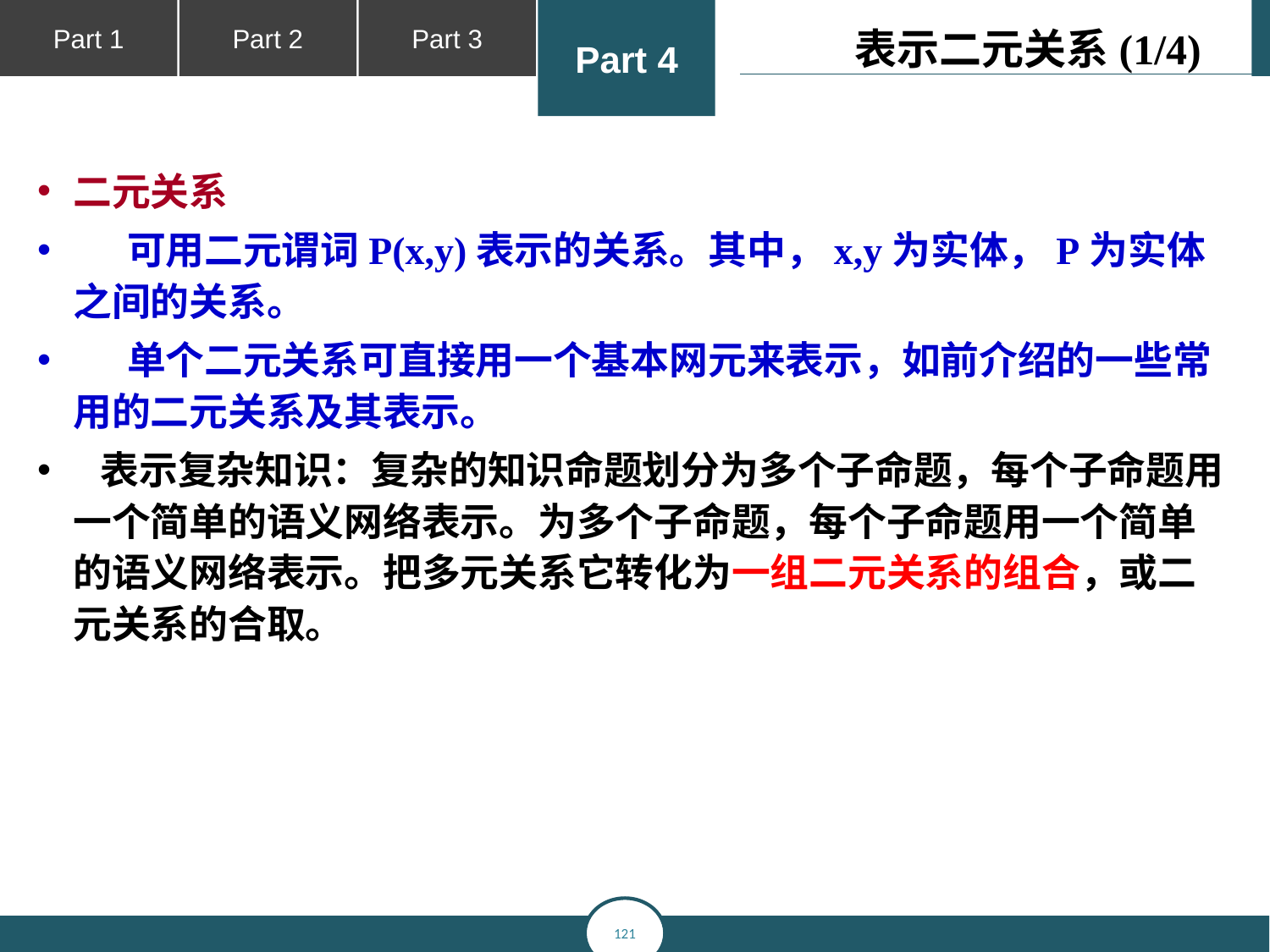

表示二元关系(1/4)
二元关系
     可用二元谓词P(x,y)表示的关系。其中，x,y为实体，P为实体之间的关系。
     单个二元关系可直接用一个基本网元来表示，如前介绍的一些常用的二元关系及其表示。
  表示复杂知识：复杂的知识命题划分为多个子命题，每个子命题用一个简单的语义网络表示。为多个子命题，每个子命题用一个简单的语义网络表示。把多元关系它转化为一组二元关系的组合，或二元关系的合取。